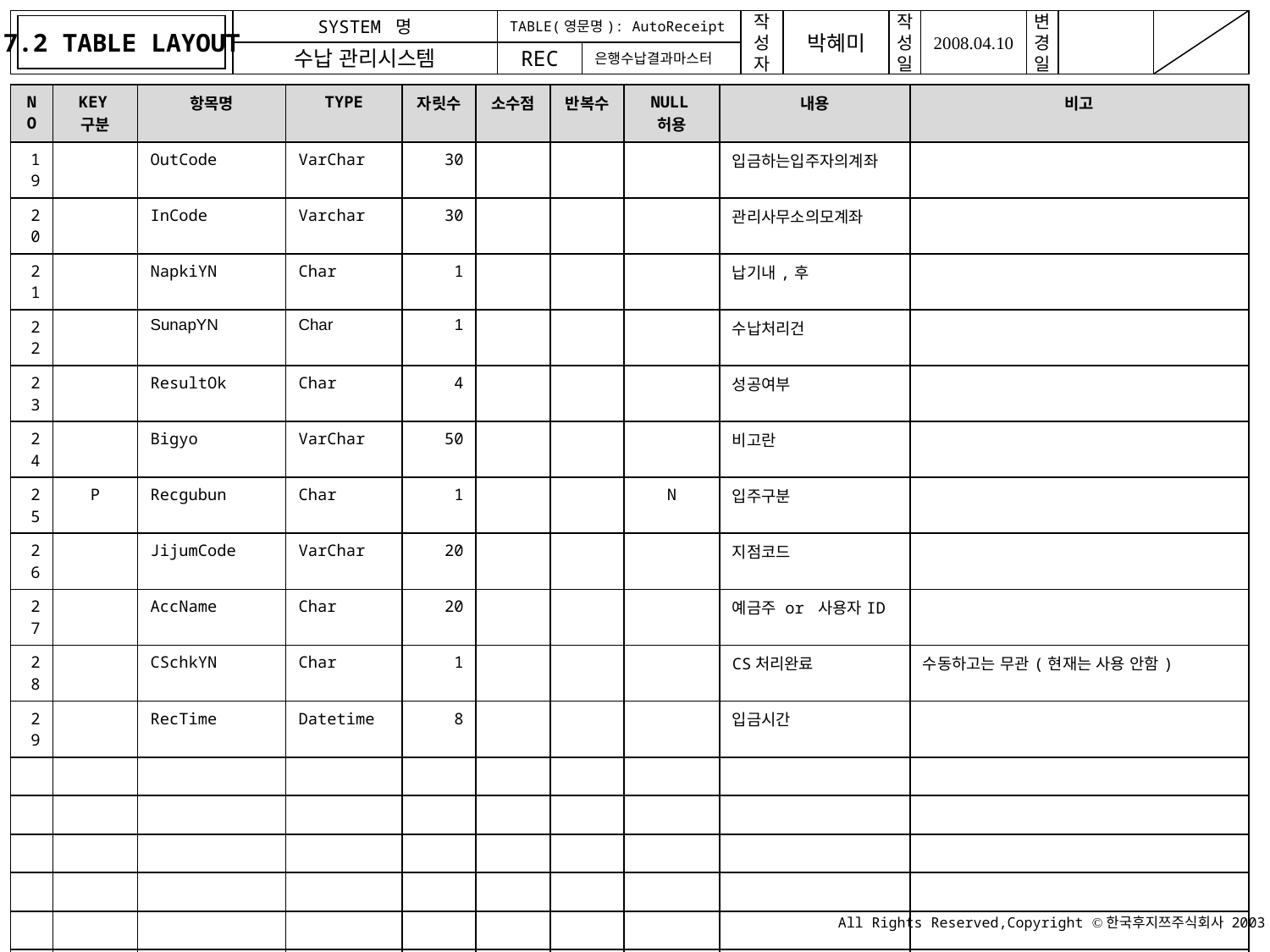

7.2 TABLE LAYOUT
TABLE(영문명): AutoReceipt
은행수납결과마스터
| NO | KEY구분 | 항목명 | TYPE | 자릿수 | 소수점 | 반복수 | NULL허용 | 내용 | 비고 |
| --- | --- | --- | --- | --- | --- | --- | --- | --- | --- |
| 19 |  | OutCode | VarChar | 30 |  |  |  | 입금하는입주자의계좌 |  |
| 20 |  | InCode | Varchar | 30 |  |  |  | 관리사무소의모계좌 |  |
| 21 |  | NapkiYN | Char | 1 |  |  |  | 납기내,후 |  |
| 22 |  | SunapYN | Char | 1 |  |  |  | 수납처리건 |  |
| 23 |  | ResultOk | Char | 4 |  |  |  | 성공여부 |  |
| 24 |  | Bigyo | VarChar | 50 |  |  |  | 비고란 |  |
| 25 | P | Recgubun | Char | 1 |  |  | N | 입주구분 |  |
| 26 |  | JijumCode | VarChar | 20 |  |  |  | 지점코드 |  |
| 27 |  | AccName | Char | 20 |  |  |  | 예금주 or 사용자ID |  |
| 28 |  | CSchkYN | Char | 1 |  |  |  | CS처리완료 | 수동하고는 무관(현재는 사용 안함) |
| 29 |  | RecTime | Datetime | 8 |  |  |  | 입금시간 |  |
|  |  |  |  |  |  |  |  |  |  |
|  |  |  |  |  |  |  |  |  |  |
|  |  |  |  |  |  |  |  |  |  |
|  |  |  |  |  |  |  |  |  |  |
|  |  |  |  |  |  |  |  |  |  |
|  |  |  |  |  |  |  |  |  |  |
|  |  |  |  |  |  |  |  |  |  |